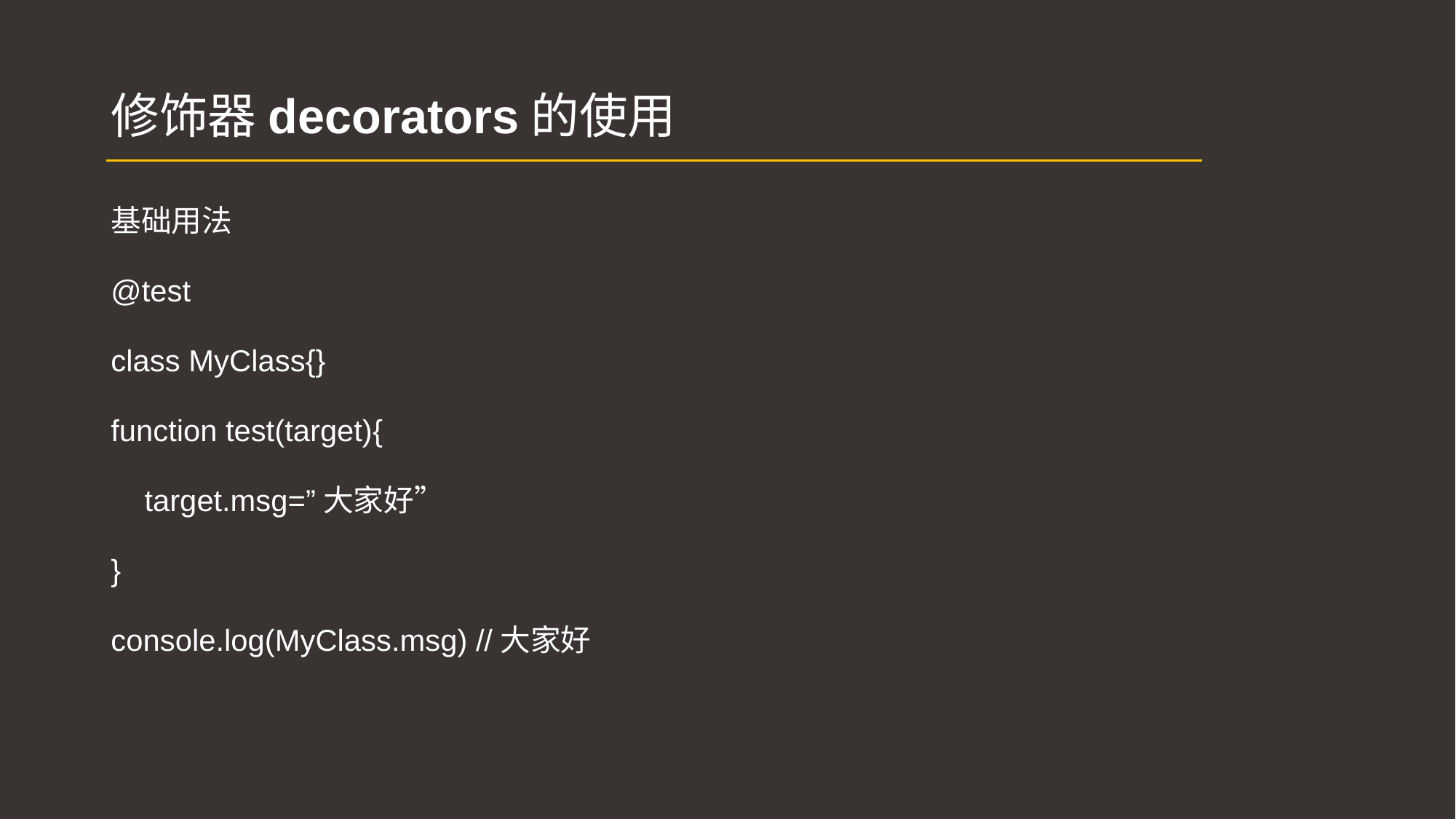

# 修饰器decorators的使用
基础用法
@test
class MyClass{}
function test(target){
    target.msg=”大家好”
}
console.log(MyClass.msg) //大家好